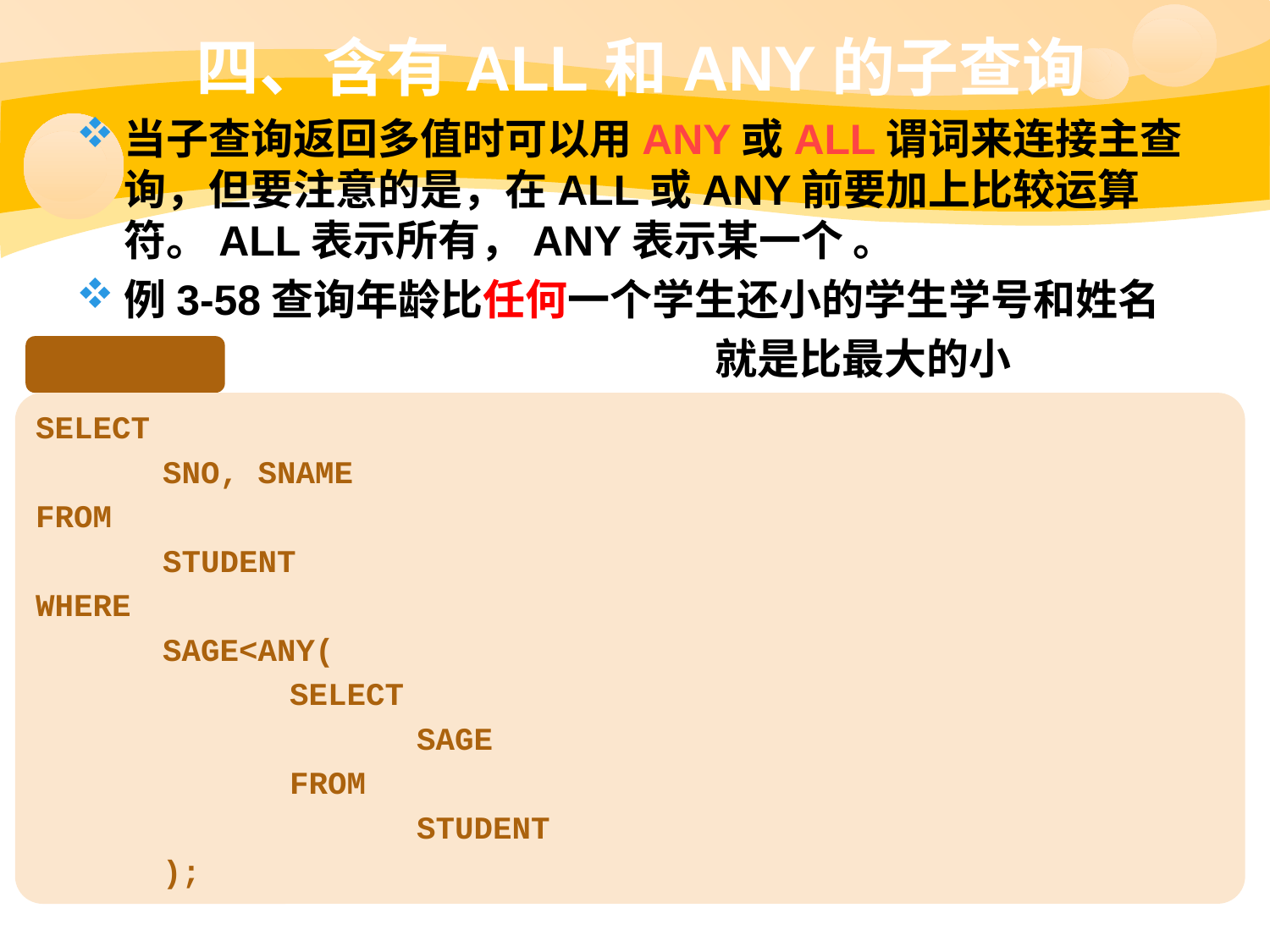

# 四、含有ALL和ANY的子查询
当子查询返回多值时可以用ANY或ALL谓词来连接主查询，但要注意的是，在ALL或ANY前要加上比较运算符。ALL表示所有，ANY表示某一个 。
例3-58查询年龄比任何一个学生还小的学生学号和姓名
                                                             就是比最大的小

SELECT
	SNO, SNAME
FROM
	STUDENT
WHERE
	SAGE<ANY(
		SELECT
			SAGE
		FROM
			STUDENT
	);